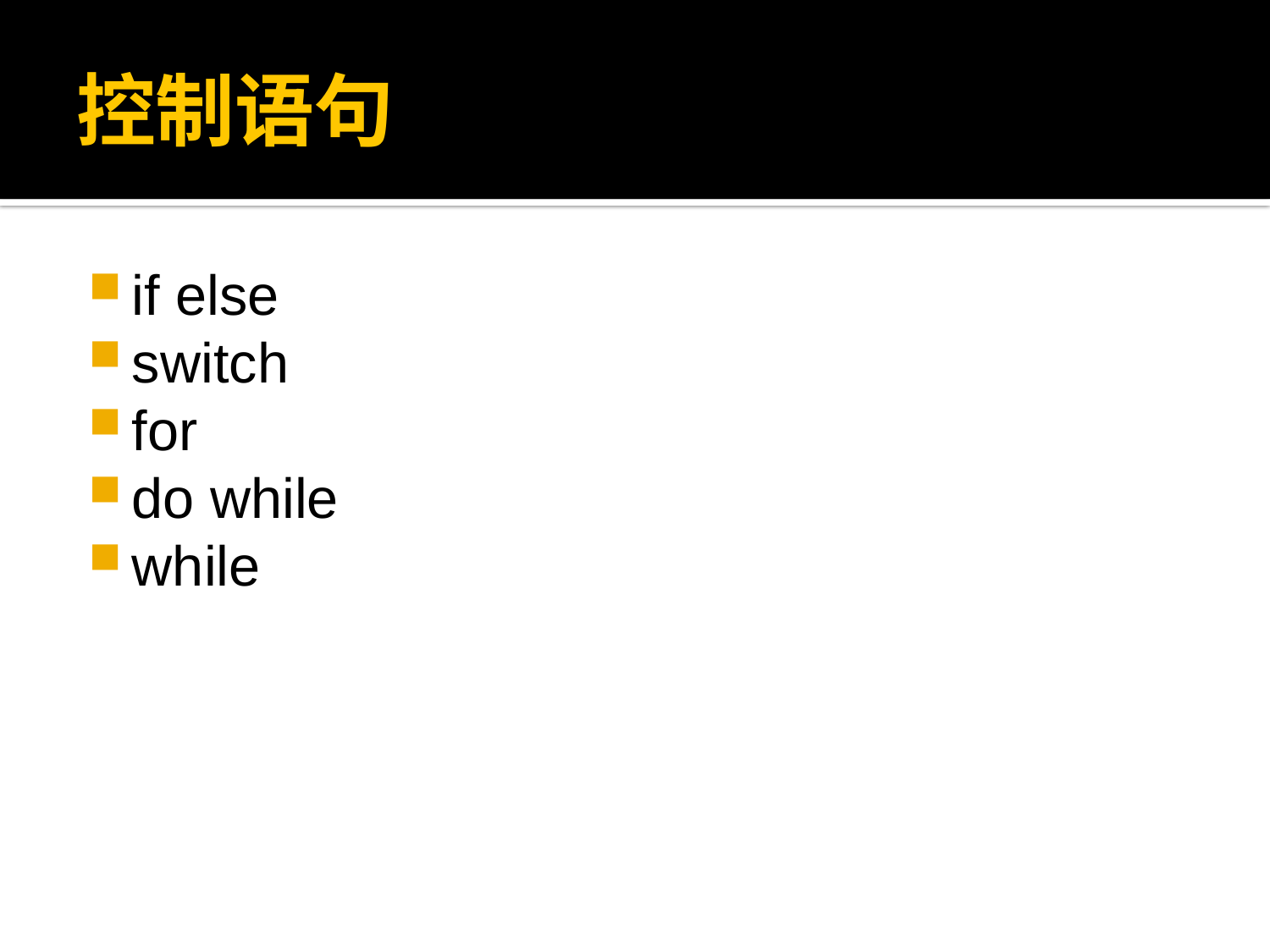

# 控制语句
if else
switch
for
do while
while